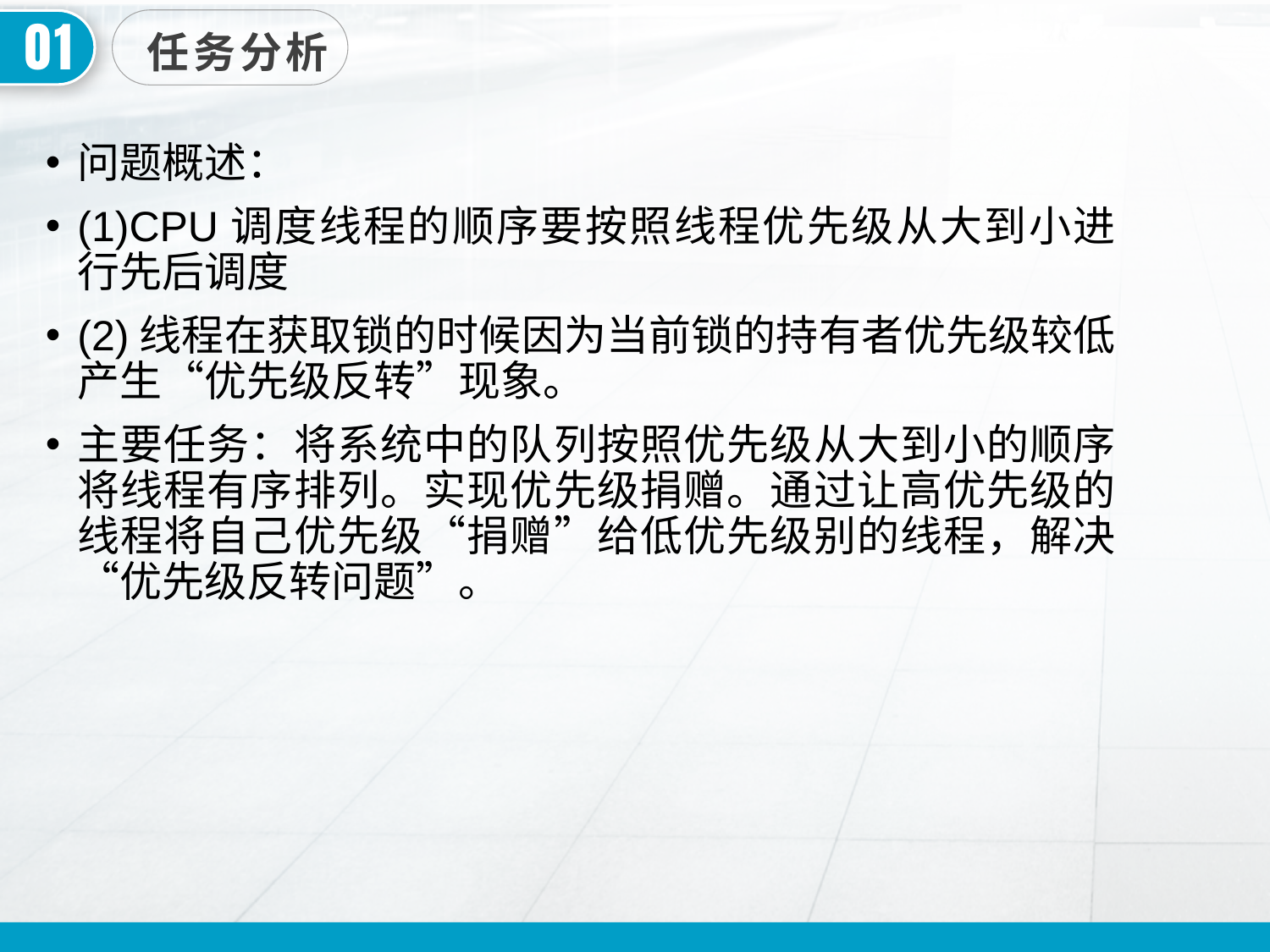

01
任务分析
问题概述：
(1)CPU调度线程的顺序要按照线程优先级从大到小进行先后调度
(2)线程在获取锁的时候因为当前锁的持有者优先级较低产生“优先级反转”现象。
主要任务：将系统中的队列按照优先级从大到小的顺序将线程有序排列。实现优先级捐赠。通过让高优先级的线程将自己优先级“捐赠”给低优先级别的线程，解决“优先级反转问题”。